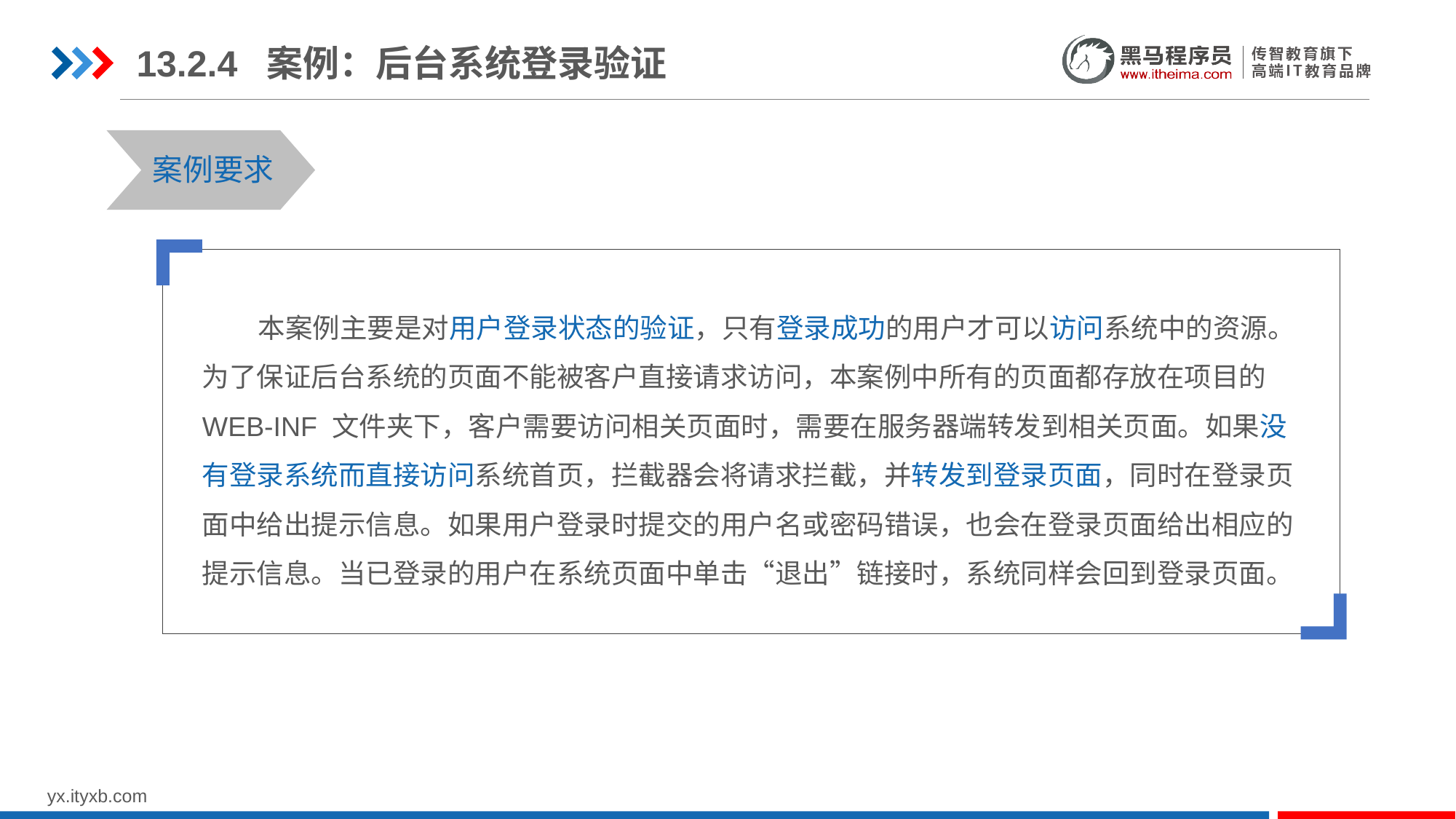

13.2.4  案例：后台系统登录验证

案例要求

        本案例主要是对用户登录状态的验证，只有登录成功的用户才可以访问系统中的资源。为了保证后台系统的页面不能被客户直接请求访问，本案例中所有的页面都存放在项目的WEB-INF 文件夹下，客户需要访问相关页面时，需要在服务器端转发到相关页面。如果没有登录系统而直接访问系统首页，拦截器会将请求拦截，并转发到登录页面，同时在登录页面中给出提示信息。如果用户登录时提交的用户名或密码错误，也会在登录页面给出相应的提示信息。当已登录的用户在系统页面中单击“退出”链接时，系统同样会回到登录页面。